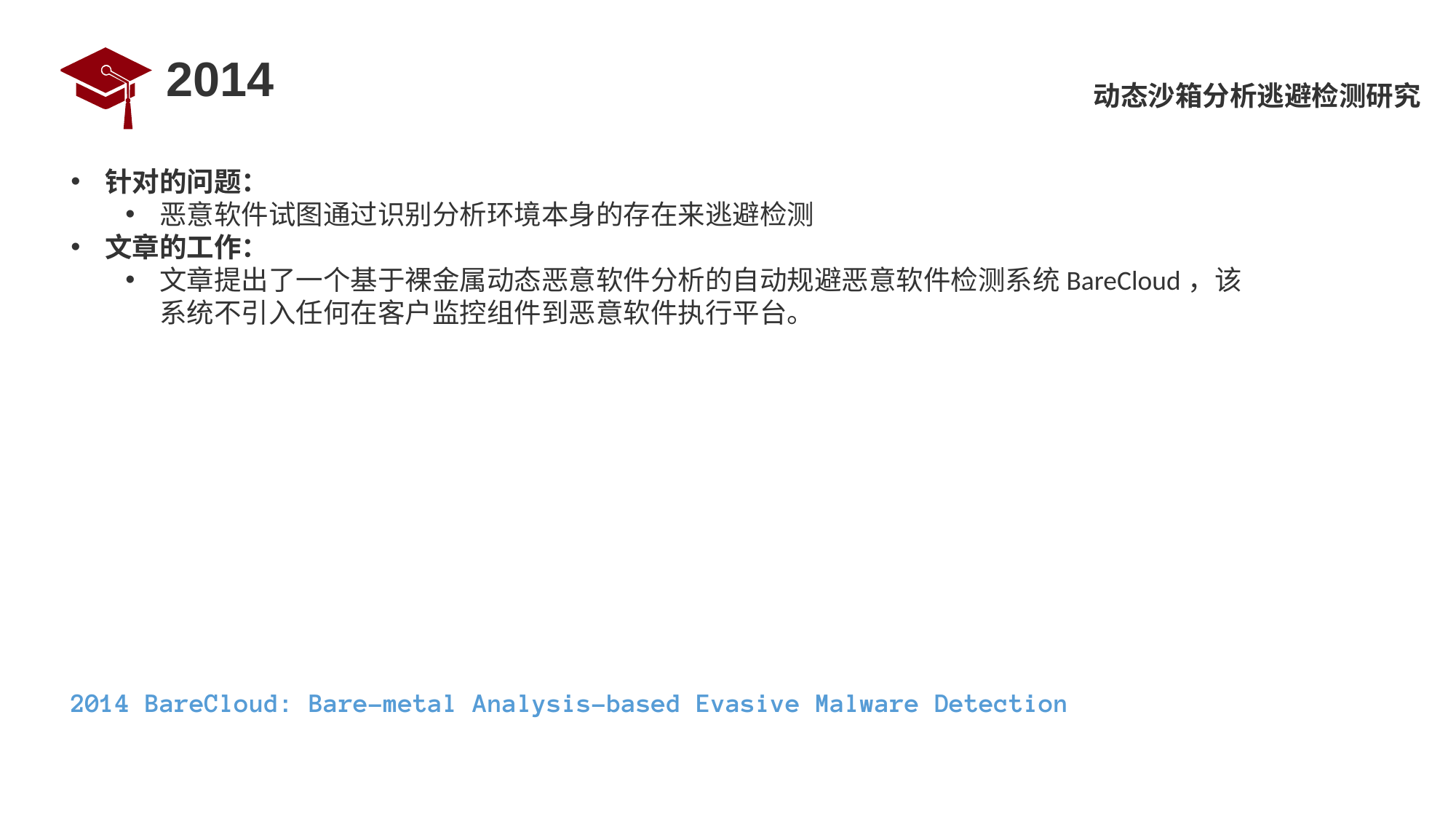

# 2014
动态沙箱分析逃避检测研究
针对的问题：
恶意软件试图通过识别分析环境本身的存在来逃避检测
文章的工作：
文章提出了一个基于裸金属动态恶意软件分析的自动规避恶意软件检测系统BareCloud，该系统不引入任何在客户监控组件到恶意软件执行平台。
2014 BareCloud: Bare-metal Analysis-based Evasive Malware Detection